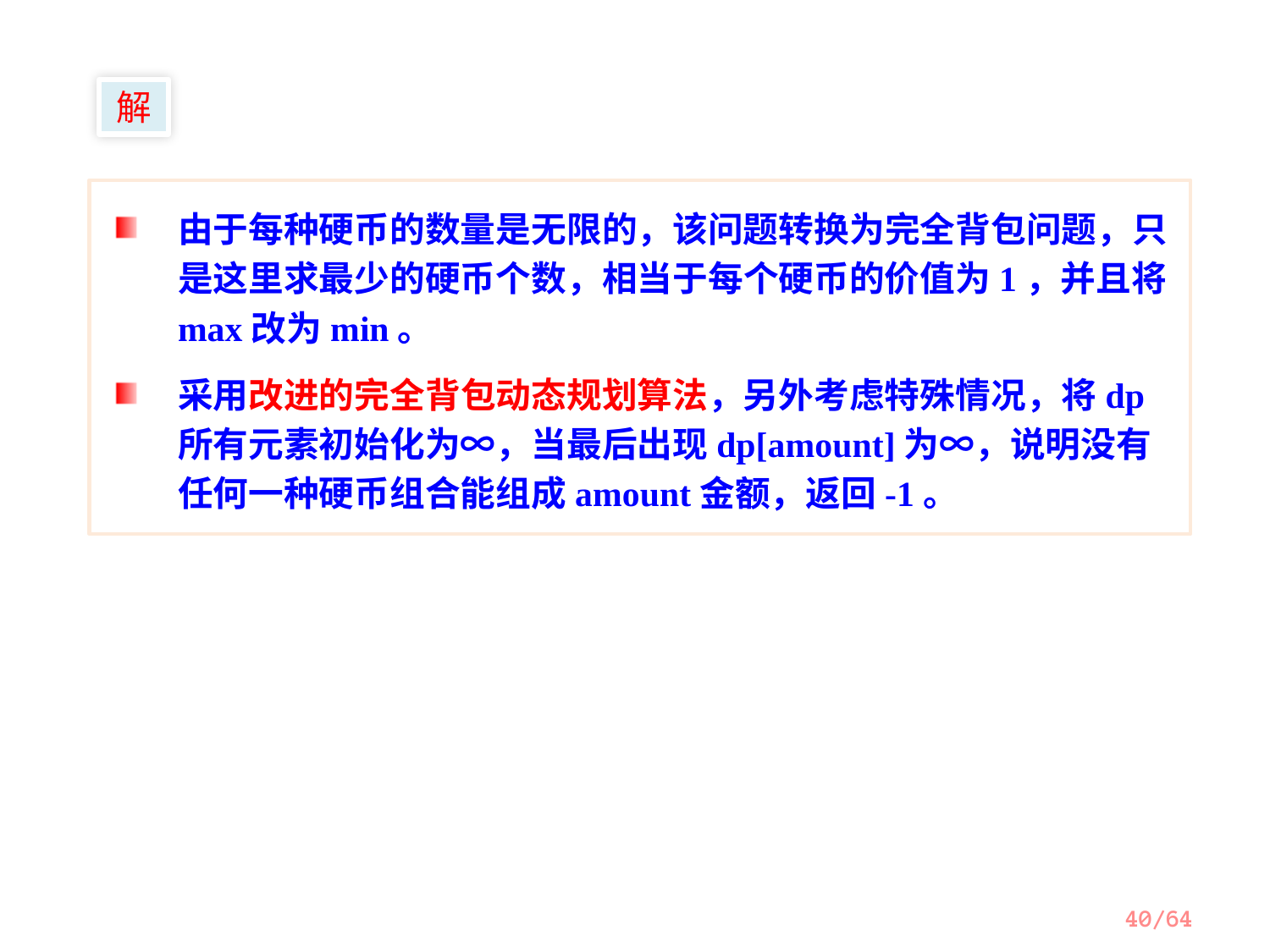

解
由于每种硬币的数量是无限的，该问题转换为完全背包问题，只是这里求最少的硬币个数，相当于每个硬币的价值为1，并且将max改为min。
采用改进的完全背包动态规划算法，另外考虑特殊情况，将dp所有元素初始化为∞，当最后出现dp[amount]为∞，说明没有任何一种硬币组合能组成amount金额，返回-1。
40/64